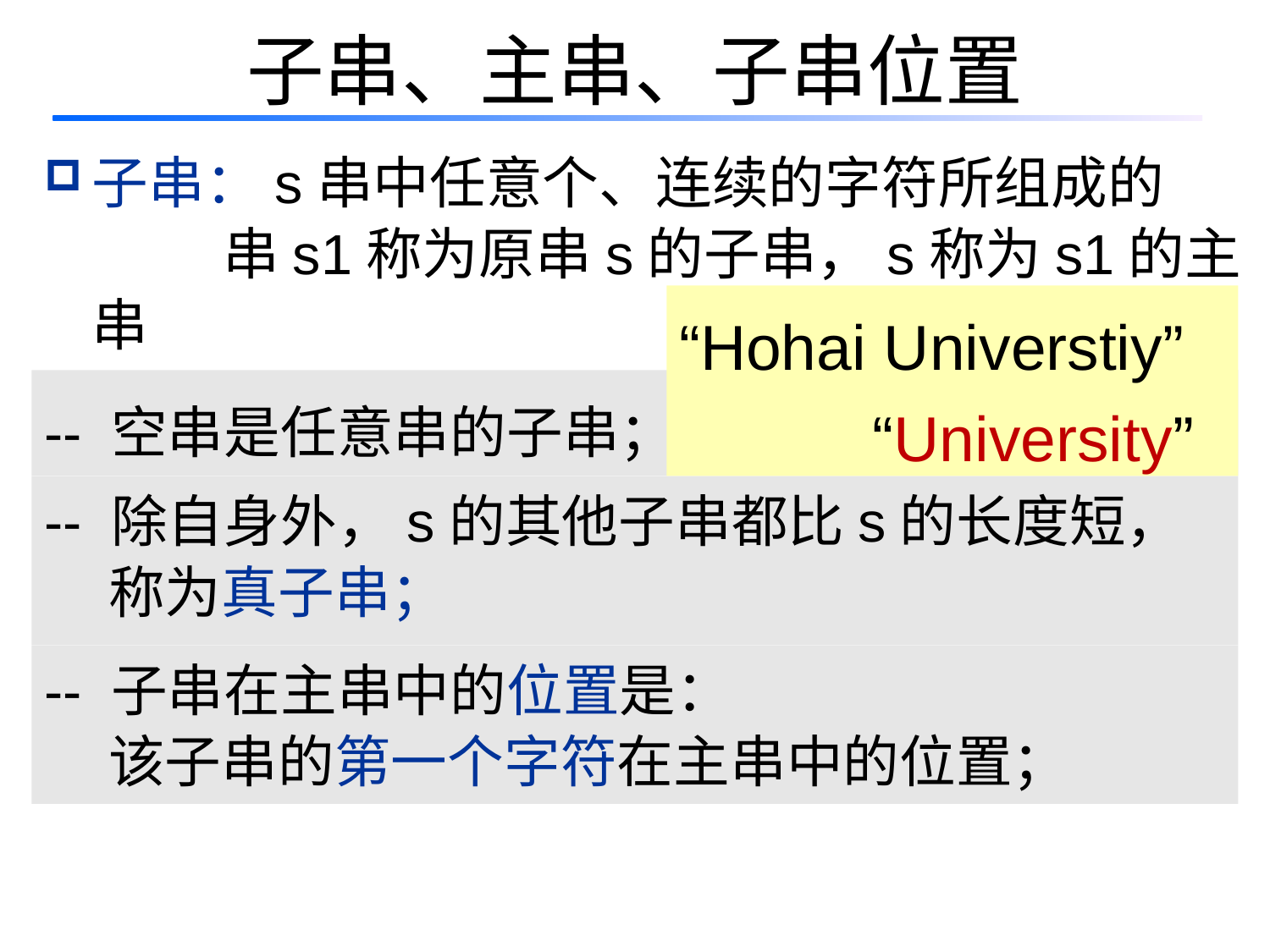

# 子串、主串、子串位置

子串：s串中任意个、连续的字符所组成的
             串s1称为原串s的子串，s称为s1的主串
“Hohai Universtiy”
           “University”
-- 空串是任意串的子串；
-- 除自身外，s的其他子串都比s的长度短，
    称为真子串；
-- 子串在主串中的位置是：
    该子串的第一个字符在主串中的位置；